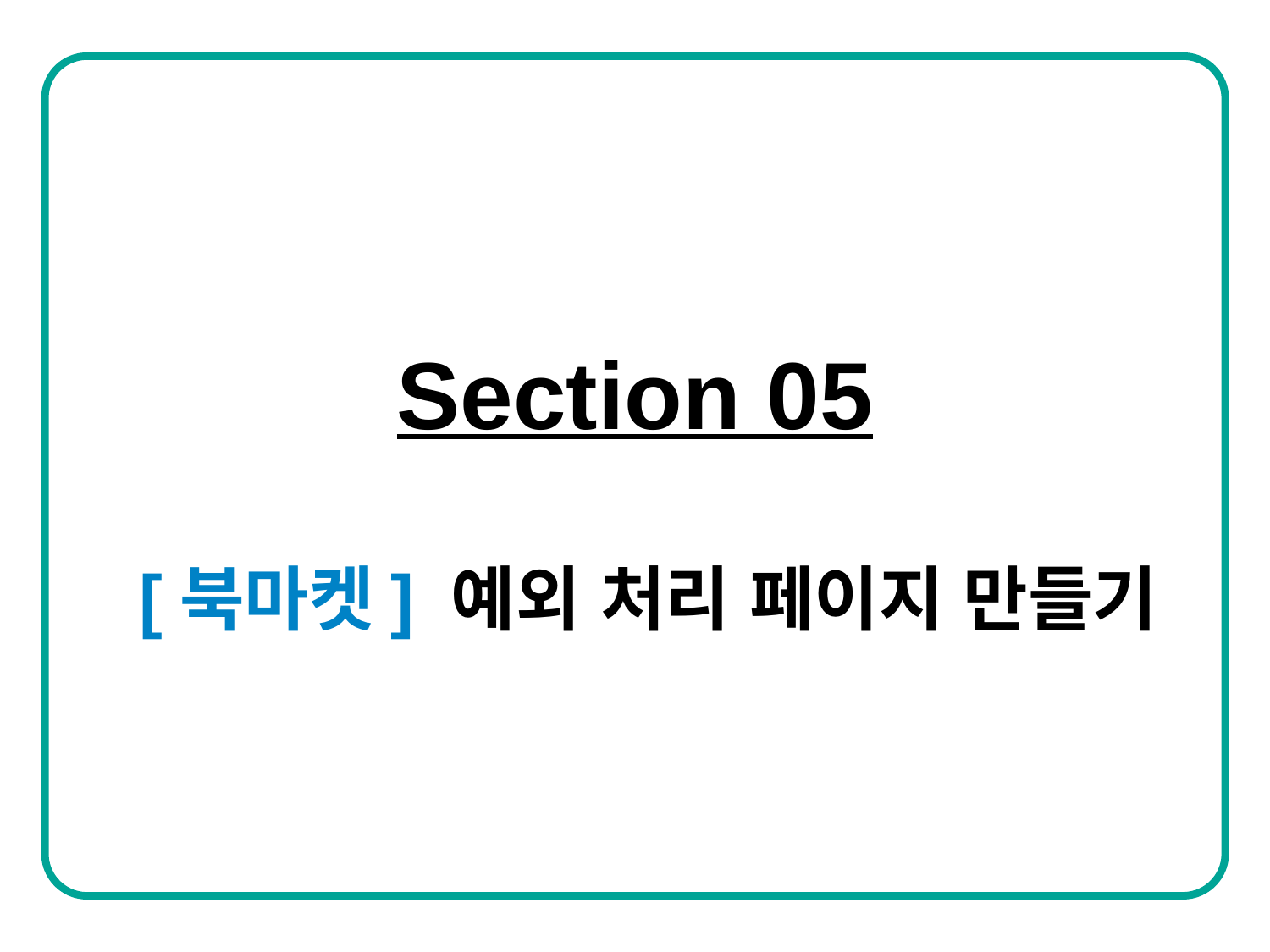

Section 05
[북마켓] 예외 처리 페이지 만들기